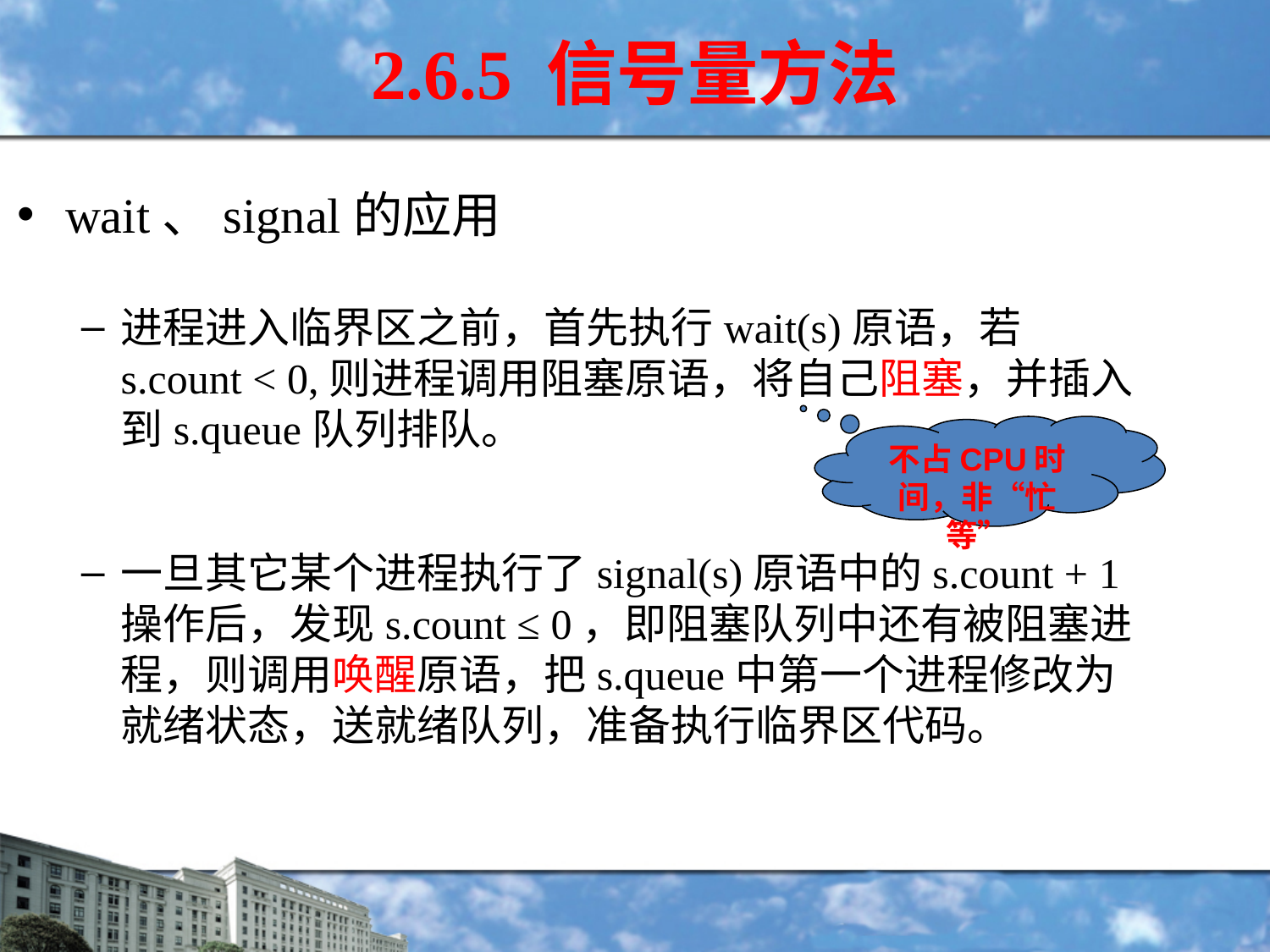

2.6.5 信号量方法
wait、signal的应用

进程进入临界区之前，首先执行wait(s)原语，若s.count < 0,则进程调用阻塞原语，将自己阻塞，并插入到s.queue队列排队。

一旦其它某个进程执行了signal(s)原语中的s.count + 1操作后，发现s.count ≤ 0，即阻塞队列中还有被阻塞进程，则调用唤醒原语，把s.queue中第一个进程修改为就绪状态，送就绪队列，准备执行临界区代码。
不占CPU时间，非“忙等”